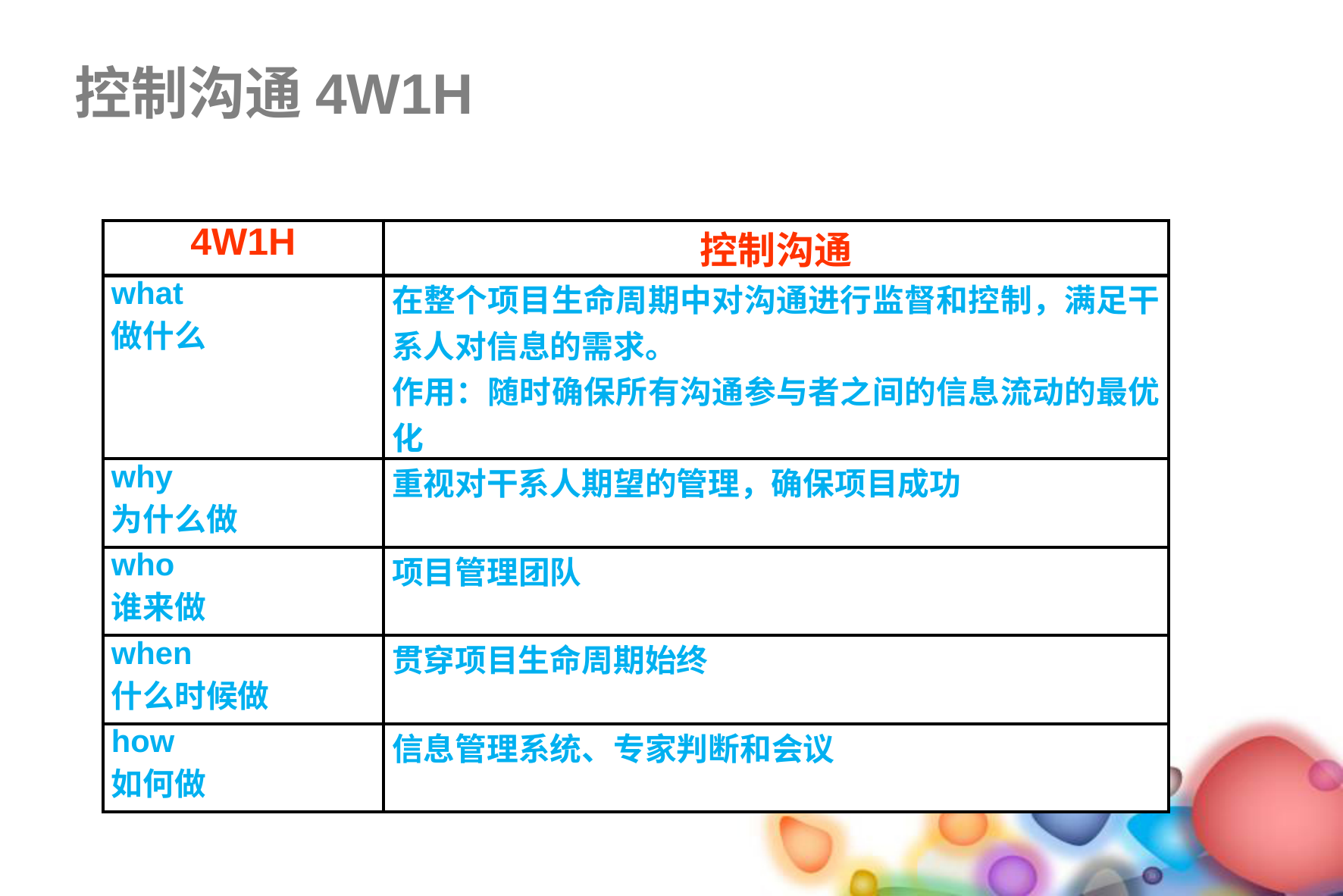

控制沟通4W1H
| 4W1H | 控制沟通 |
| --- | --- |
| what 做什么 | 在整个项目生命周期中对沟通进行监督和控制，满足干系人对信息的需求。 作用：随时确保所有沟通参与者之间的信息流动的最优化 |
| why 为什么做 | 重视对干系人期望的管理，确保项目成功 |
| who 谁来做 | 项目管理团队 |
| when 什么时候做 | 贯穿项目生命周期始终 |
| how 如何做 | 信息管理系统、专家判断和会议 |